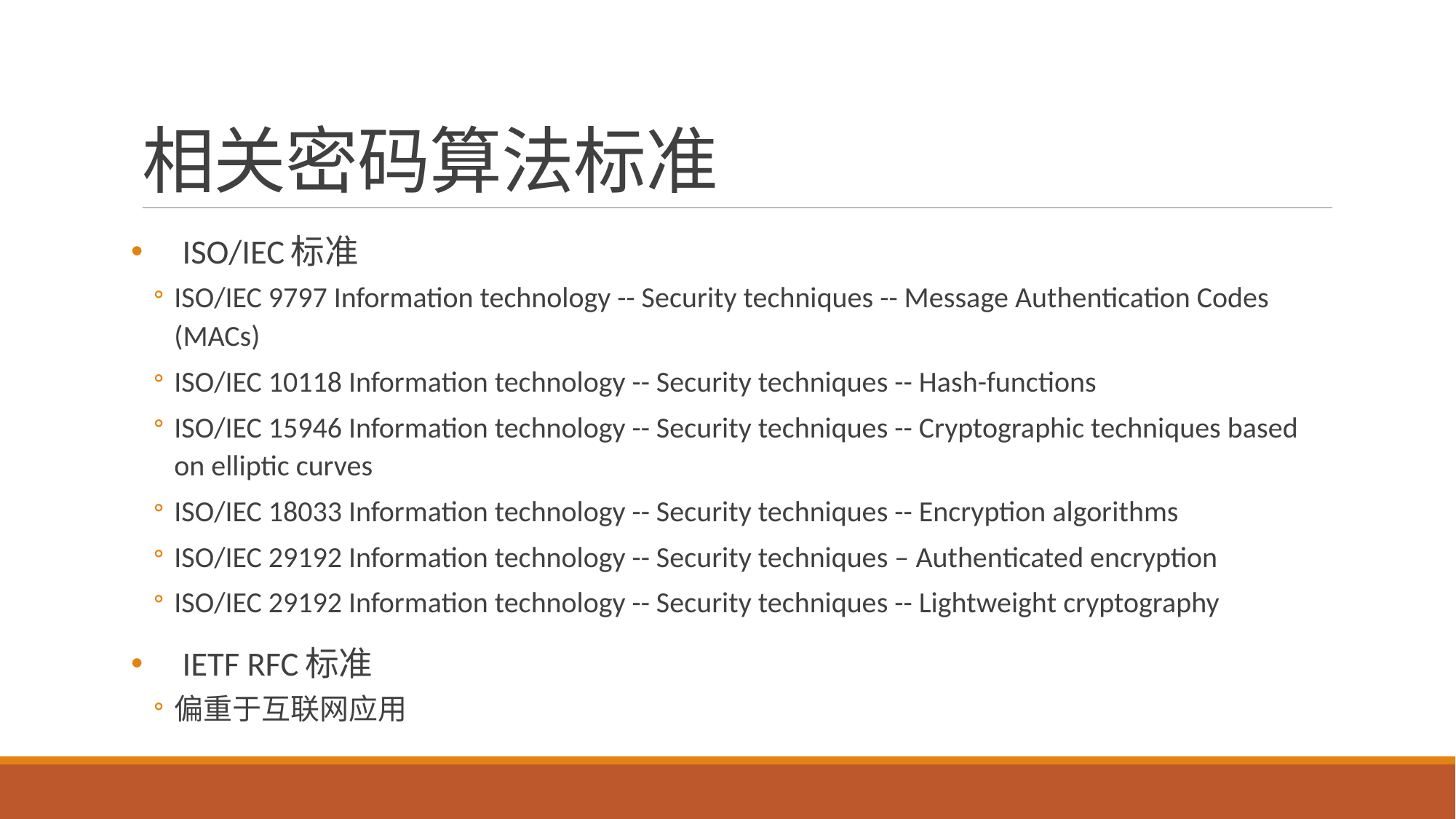

# 相关密码算法标准
ISO/IEC标准
ISO/IEC 9797 Information technology -- Security techniques -- Message Authentication Codes (MACs)
ISO/IEC 10118 Information technology -- Security techniques -- Hash-functions
ISO/IEC 15946 Information technology -- Security techniques -- Cryptographic techniques based on elliptic curves
ISO/IEC 18033 Information technology -- Security techniques -- Encryption algorithms
ISO/IEC 29192 Information technology -- Security techniques – Authenticated encryption
ISO/IEC 29192 Information technology -- Security techniques -- Lightweight cryptography
IETF RFC标准
偏重于互联网应用